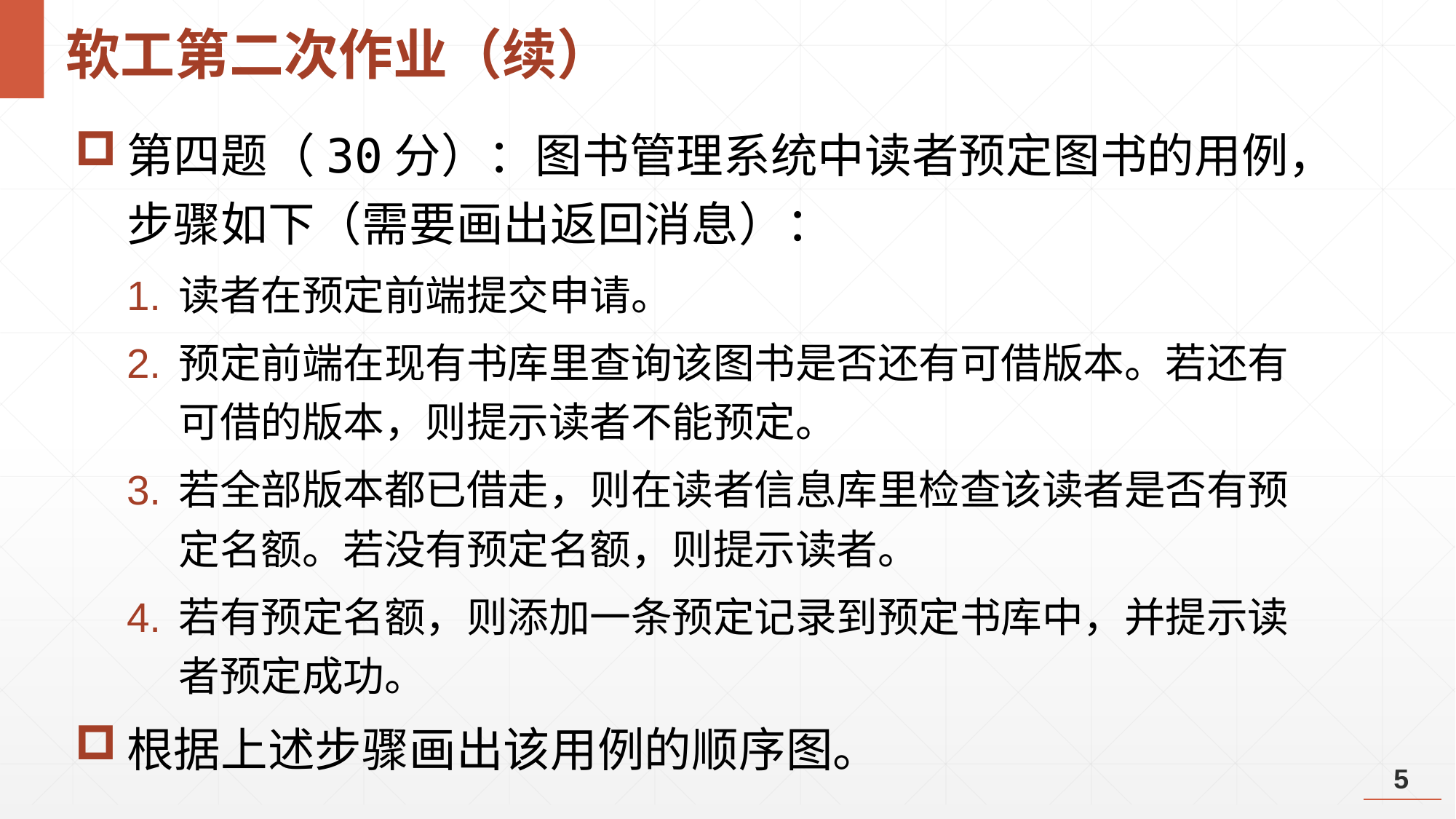

# 软工第二次作业（续）
第四题（30分）：图书管理系统中读者预定图书的用例，步骤如下（需要画出返回消息）：
读者在预定前端提交申请。
预定前端在现有书库里查询该图书是否还有可借版本。若还有可借的版本，则提示读者不能预定。
若全部版本都已借走，则在读者信息库里检查该读者是否有预定名额。若没有预定名额，则提示读者。
若有预定名额，则添加一条预定记录到预定书库中，并提示读者预定成功。
根据上述步骤画出该用例的顺序图。
5